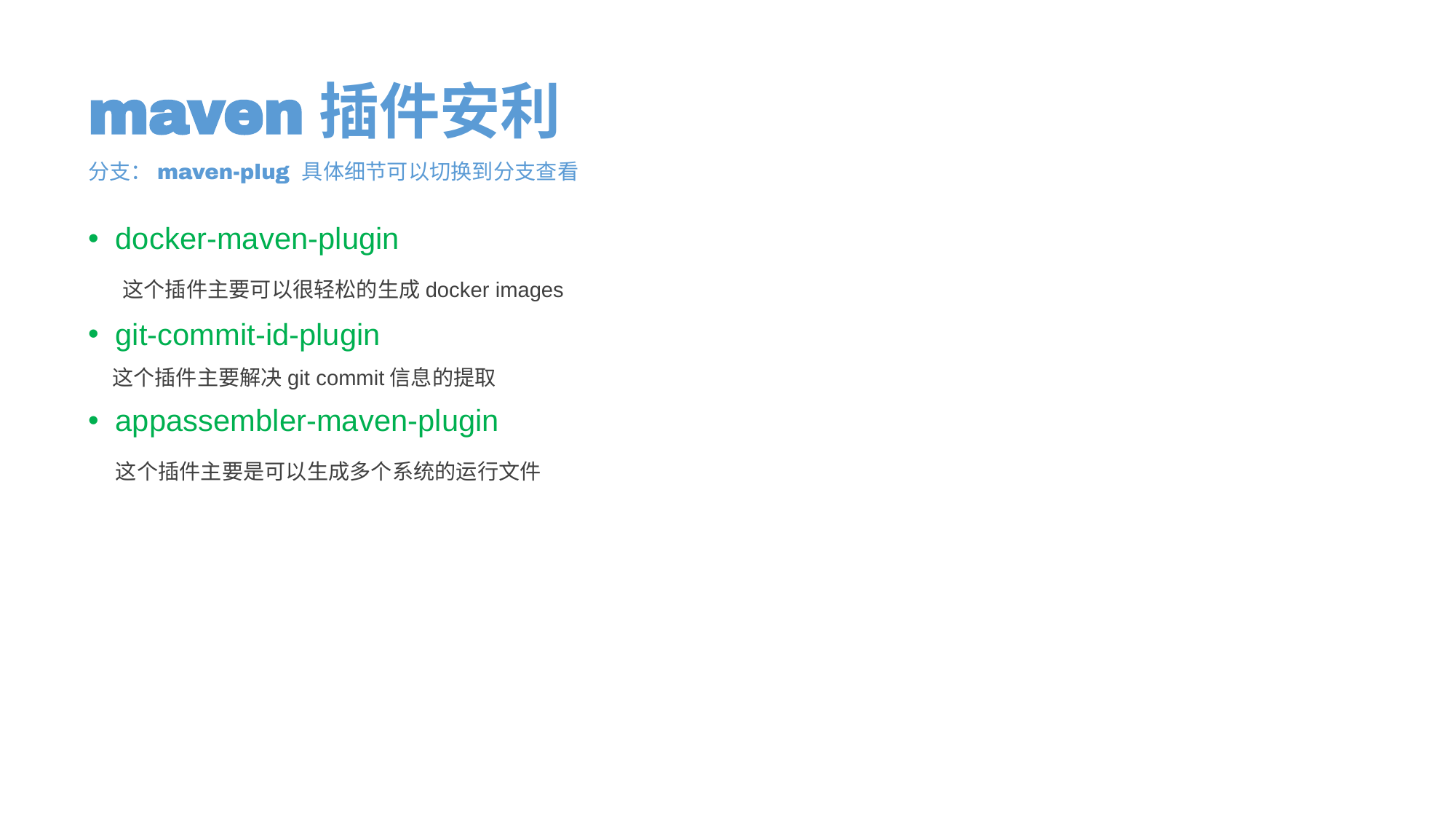

# maven插件安利 分支：maven-plug 具体细节可以切换到分支查看
docker-maven-plugin
    这个插件主要可以很轻松的生成docker images
git-commit-id-plugin
    这个插件主要解决git commit信息的提取
appassembler-maven-plugin
   这个插件主要是可以生成多个系统的运行文件